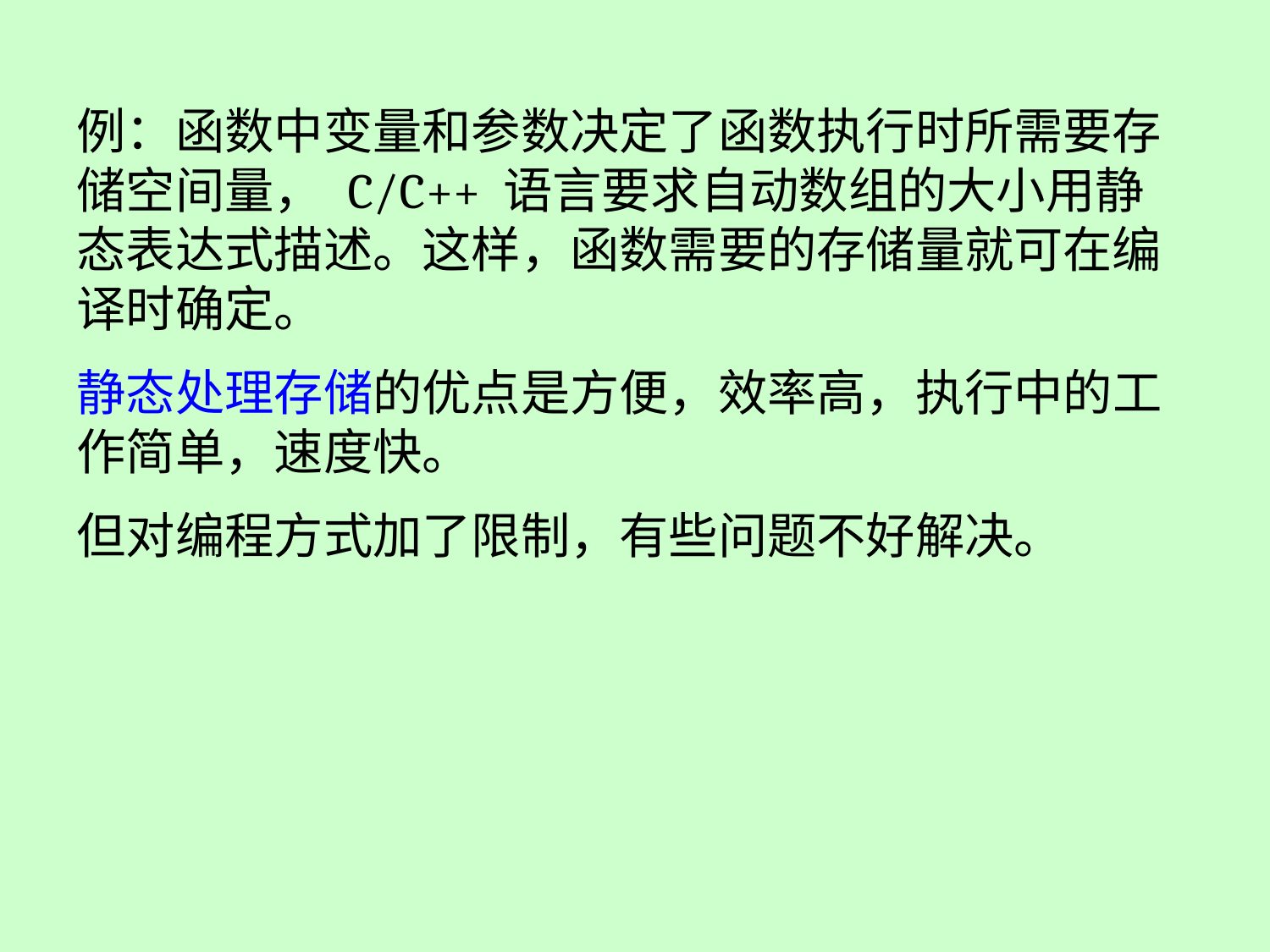

例：函数中变量和参数决定了函数执行时所需要存储空间量， C/C++ 语言要求自动数组的大小用静态表达式描述。这样，函数需要的存储量就可在编译时确定。
静态处理存储的优点是方便，效率高，执行中的工作简单，速度快。
但对编程方式加了限制，有些问题不好解决。